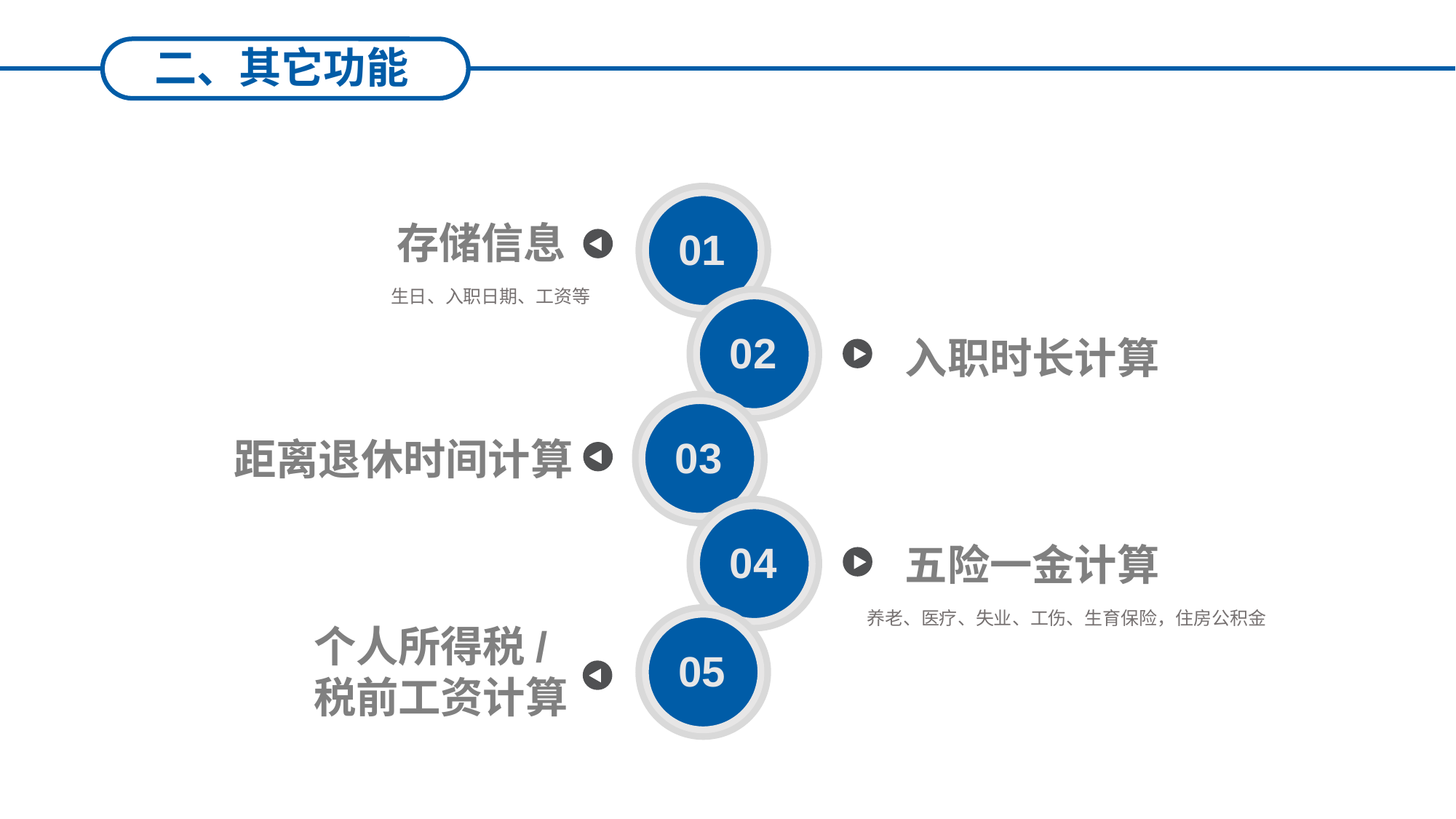

二、其它功能

01
存储信息
生日、入职日期、工资等

02
入职时长计算

03
距离退休时间计算

04
五险一金计算

养老、医疗、失业、工伤、生育保险，住房公积金

05
个人所得税/
税前工资计算